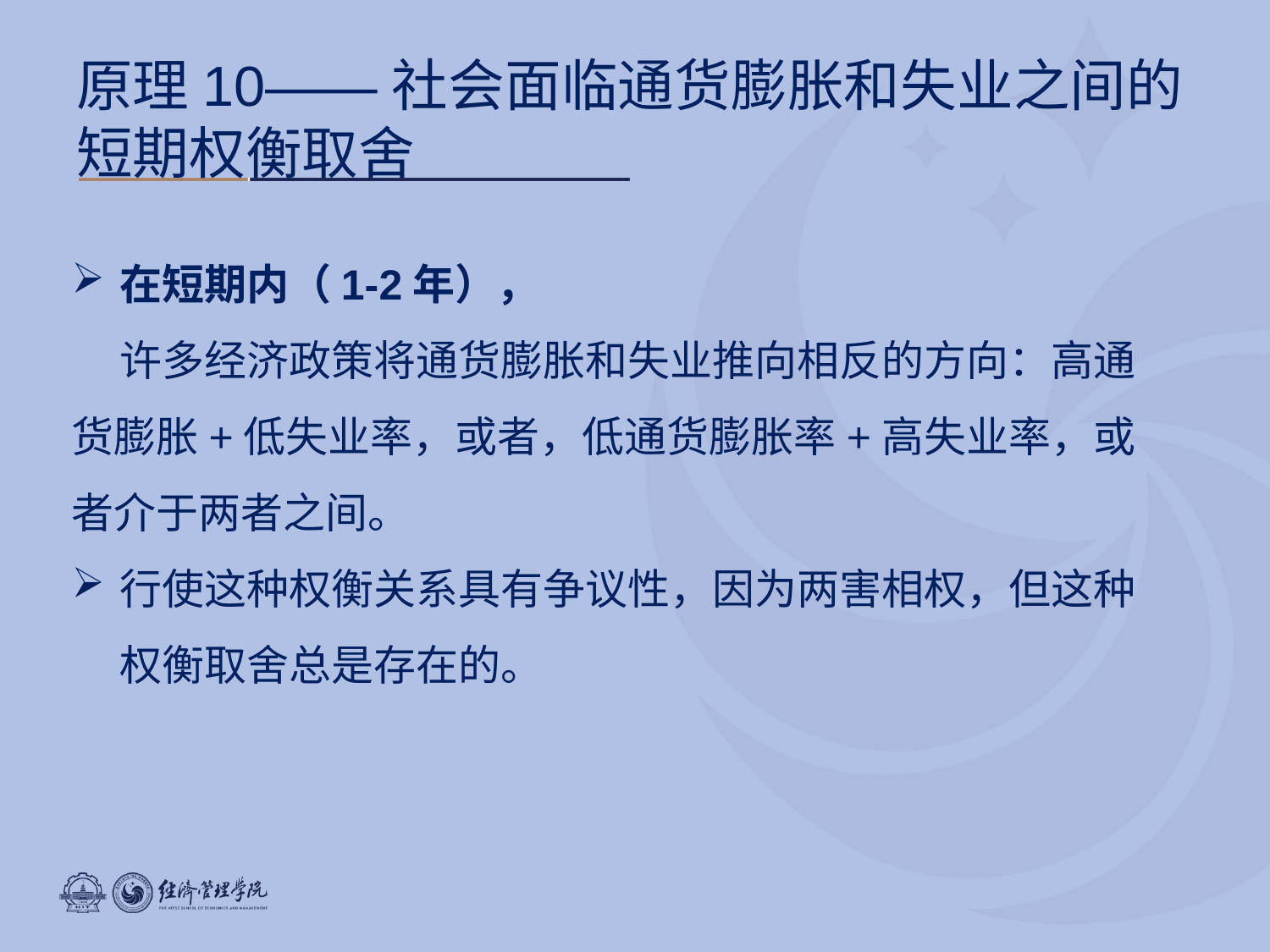

# 原理10——社会面临通货膨胀和失业之间的短期权衡取舍
在短期内（1-2年），
    许多经济政策将通货膨胀和失业推向相反的方向：高通货膨胀+低失业率，或者，低通货膨胀率+高失业率，或者介于两者之间。
行使这种权衡关系具有争议性，因为两害相权，但这种权衡取舍总是存在的。